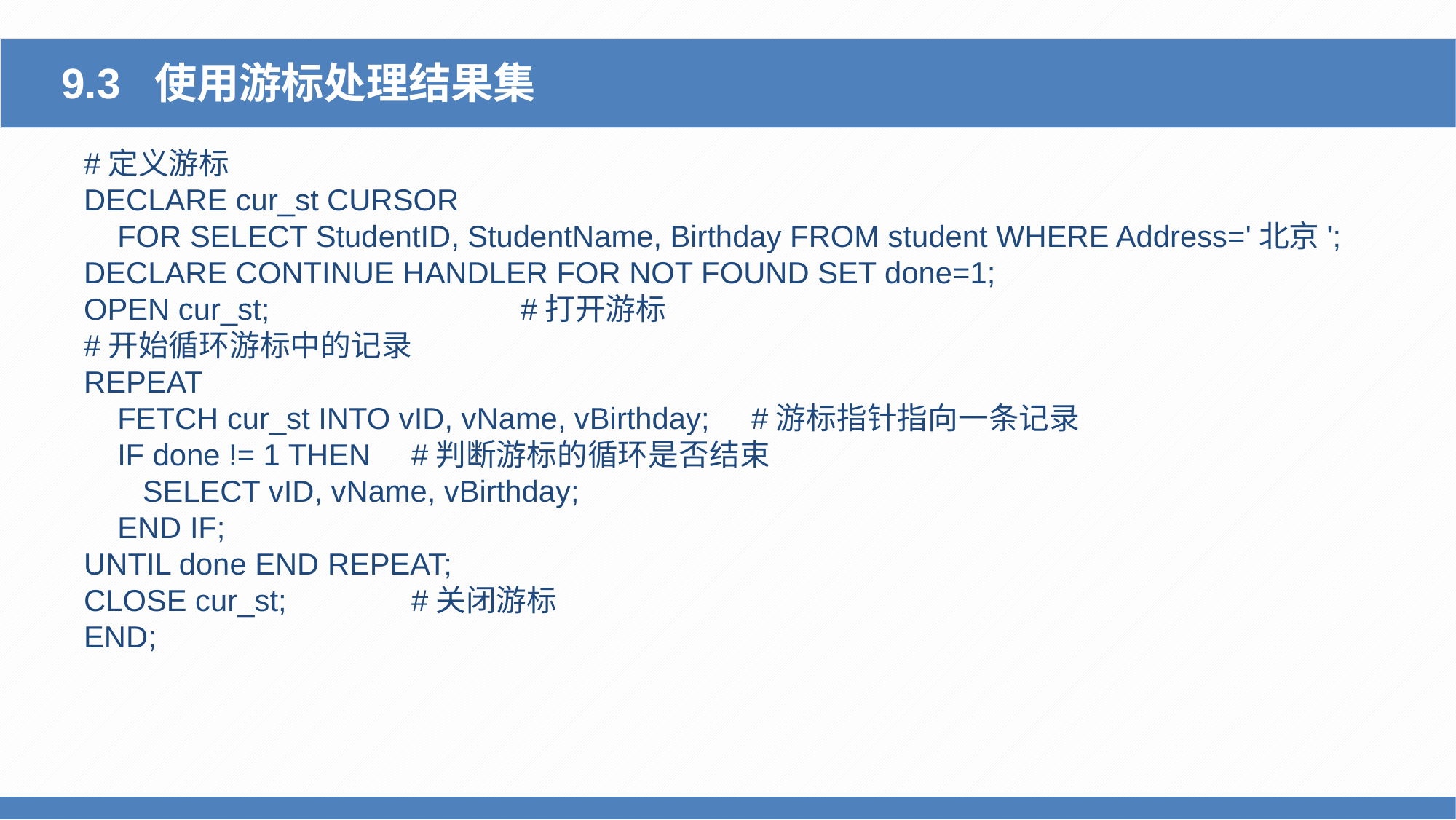

9.3  使用游标处理结果集
#定义游标
DECLARE cur_st CURSOR
    FOR SELECT StudentID, StudentName, Birthday FROM student WHERE Address='北京';
DECLARE CONTINUE HANDLER FOR NOT FOUND SET done=1;
OPEN cur_st;			#打开游标
#开始循环游标中的记录
REPEAT
    FETCH cur_st INTO vID, vName, vBirthday;     #游标指针指向一条记录
    IF done != 1 THEN	#判断游标的循环是否结束
       SELECT vID, vName, vBirthday;
    END IF;
UNTIL done END REPEAT;
CLOSE cur_st;		#关闭游标
END;